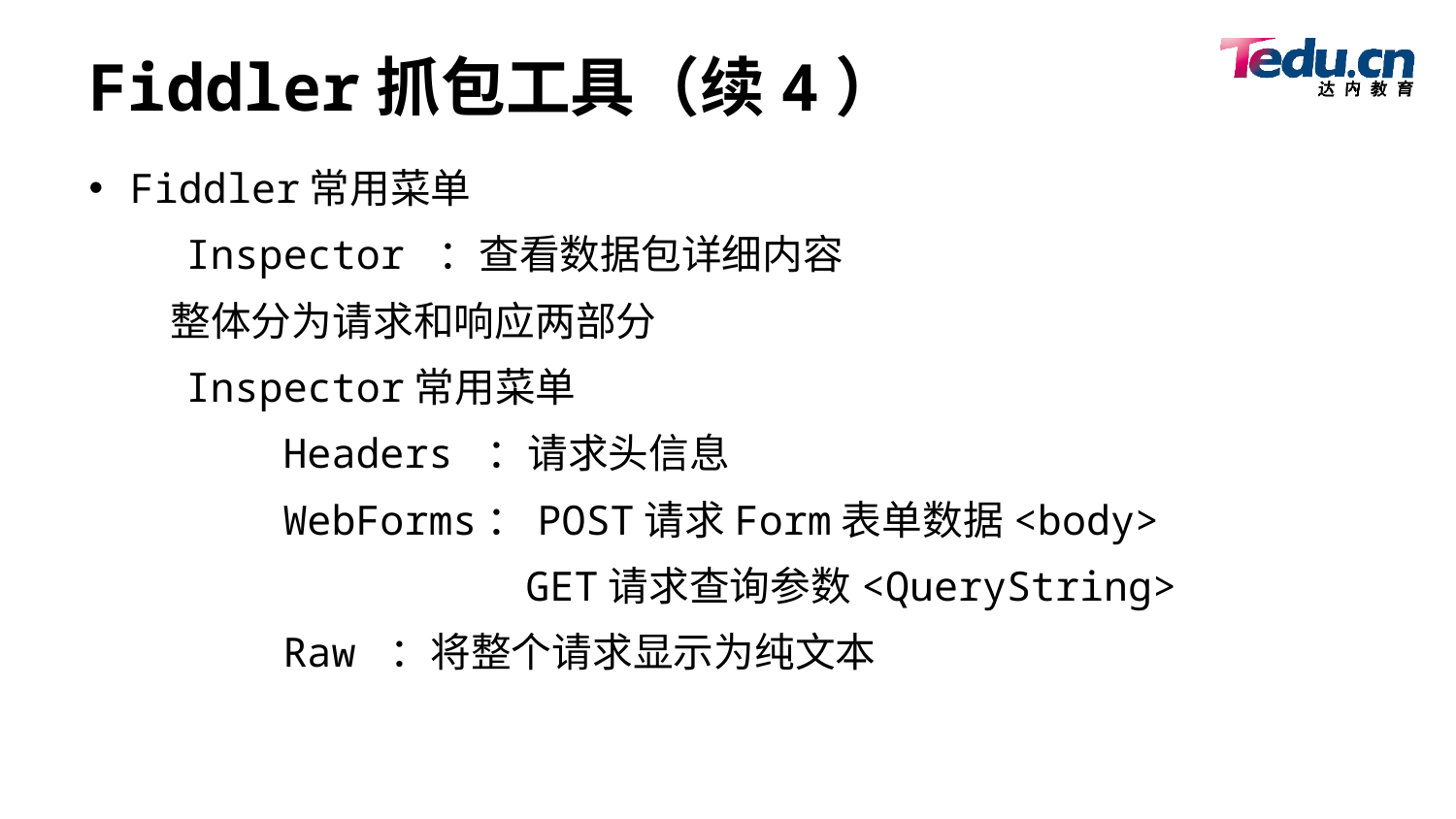

# Fiddler抓包工具（续4）
Fiddler常用菜单
    Inspector ：查看数据包详细内容
        整体分为请求和响应两部分
    Inspector常用菜单
        Headers ：请求头信息
        WebForms：POST请求Form表单数据<body>
                  GET请求查询参数<QueryString>
        Raw ：将整个请求显示为纯文本